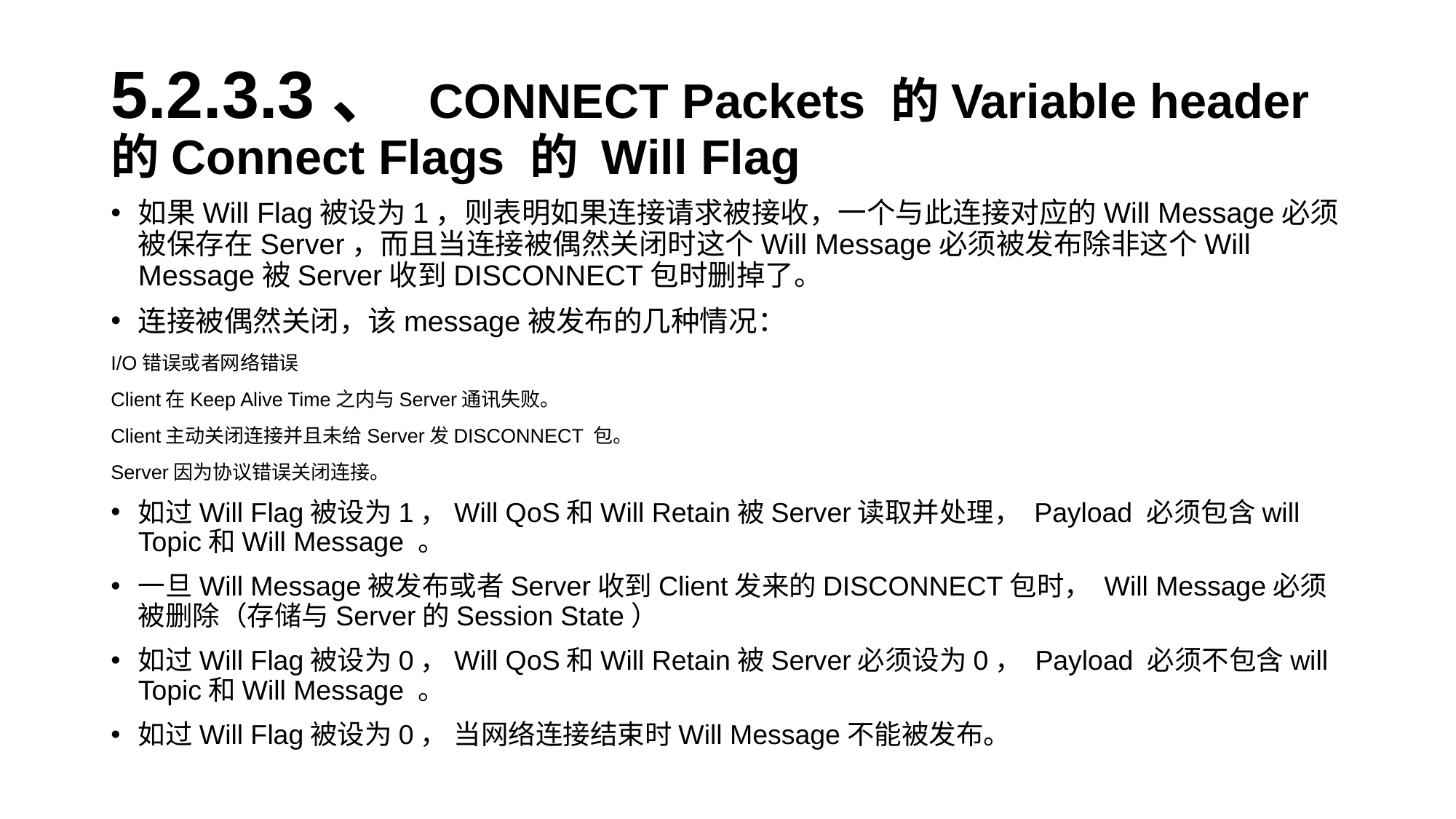

# 5.2.3.3、 CONNECT Packets 的Variable header的Connect Flags 的 Will Flag
如果Will Flag被设为1，则表明如果连接请求被接收，一个与此连接对应的Will Message必须被保存在Server，而且当连接被偶然关闭时这个Will Message必须被发布除非这个Will Message被Server收到DISCONNECT包时删掉了。
连接被偶然关闭，该message被发布的几种情况：
I/O错误或者网络错误
Client在Keep Alive Time之内与Server通讯失败。
Client主动关闭连接并且未给Server发DISCONNECT 包。
Server因为协议错误关闭连接。
如过Will Flag被设为1，Will QoS和Will Retain被Server读取并处理， Payload 必须包含will Topic和Will Message 。
一旦Will Message被发布或者Server收到Client发来的DISCONNECT包时， Will Message必须被删除（存储与Server的Session State）
如过Will Flag被设为0，Will QoS和Will Retain被Server必须设为0， Payload 必须不包含will Topic和Will Message 。
如过Will Flag被设为0， 当网络连接结束时Will Message不能被发布。